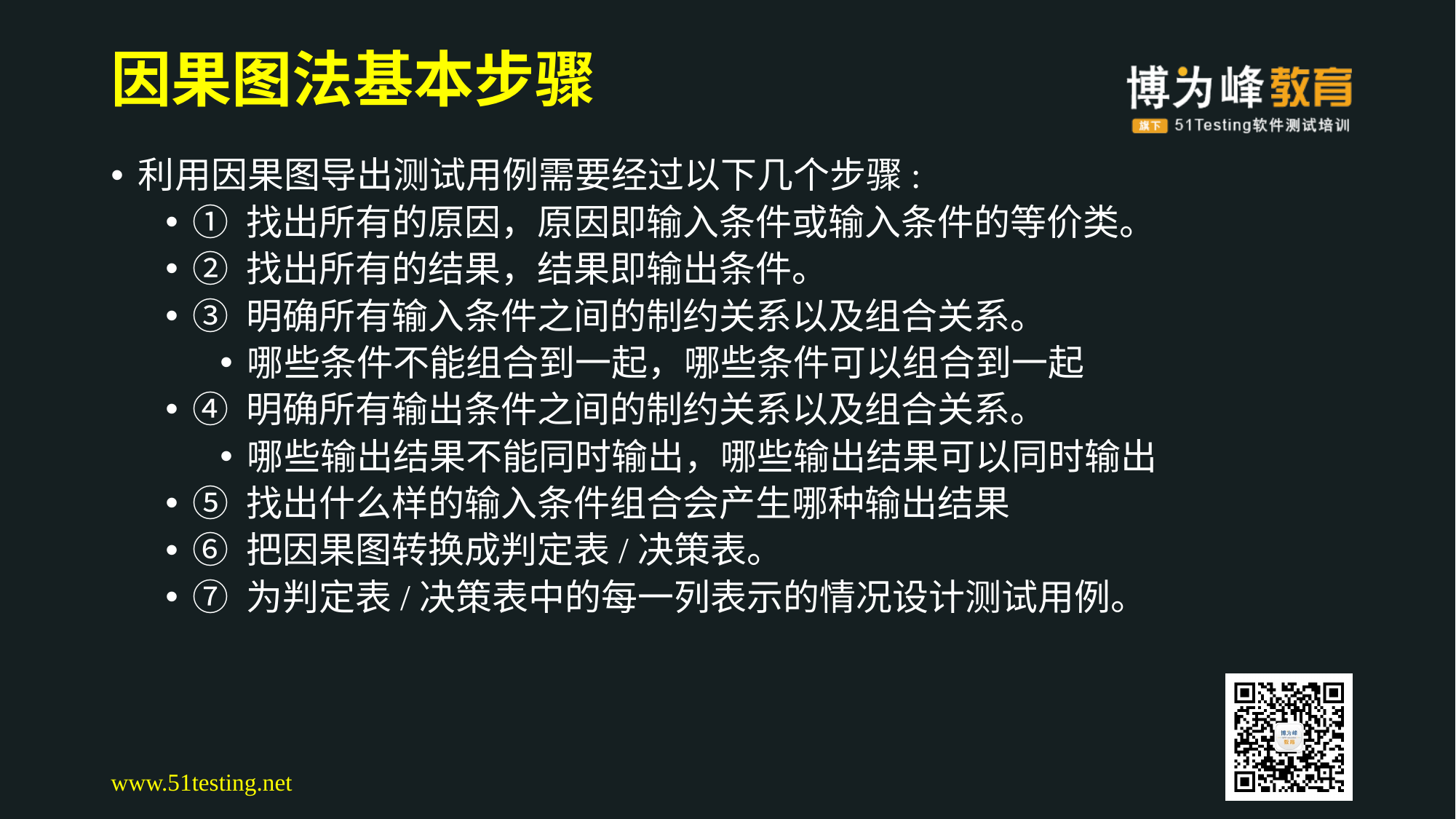

# 因果图法基本步骤
利用因果图导出测试用例需要经过以下几个步骤:
① 找出所有的原因，原因即输入条件或输入条件的等价类。
② 找出所有的结果，结果即输出条件。
③ 明确所有输入条件之间的制约关系以及组合关系。
哪些条件不能组合到一起，哪些条件可以组合到一起
④ 明确所有输出条件之间的制约关系以及组合关系。
哪些输出结果不能同时输出，哪些输出结果可以同时输出
⑤ 找出什么样的输入条件组合会产生哪种输出结果
⑥ 把因果图转换成判定表/决策表。
⑦ 为判定表/决策表中的每一列表示的情况设计测试用例。

www.51testing.net